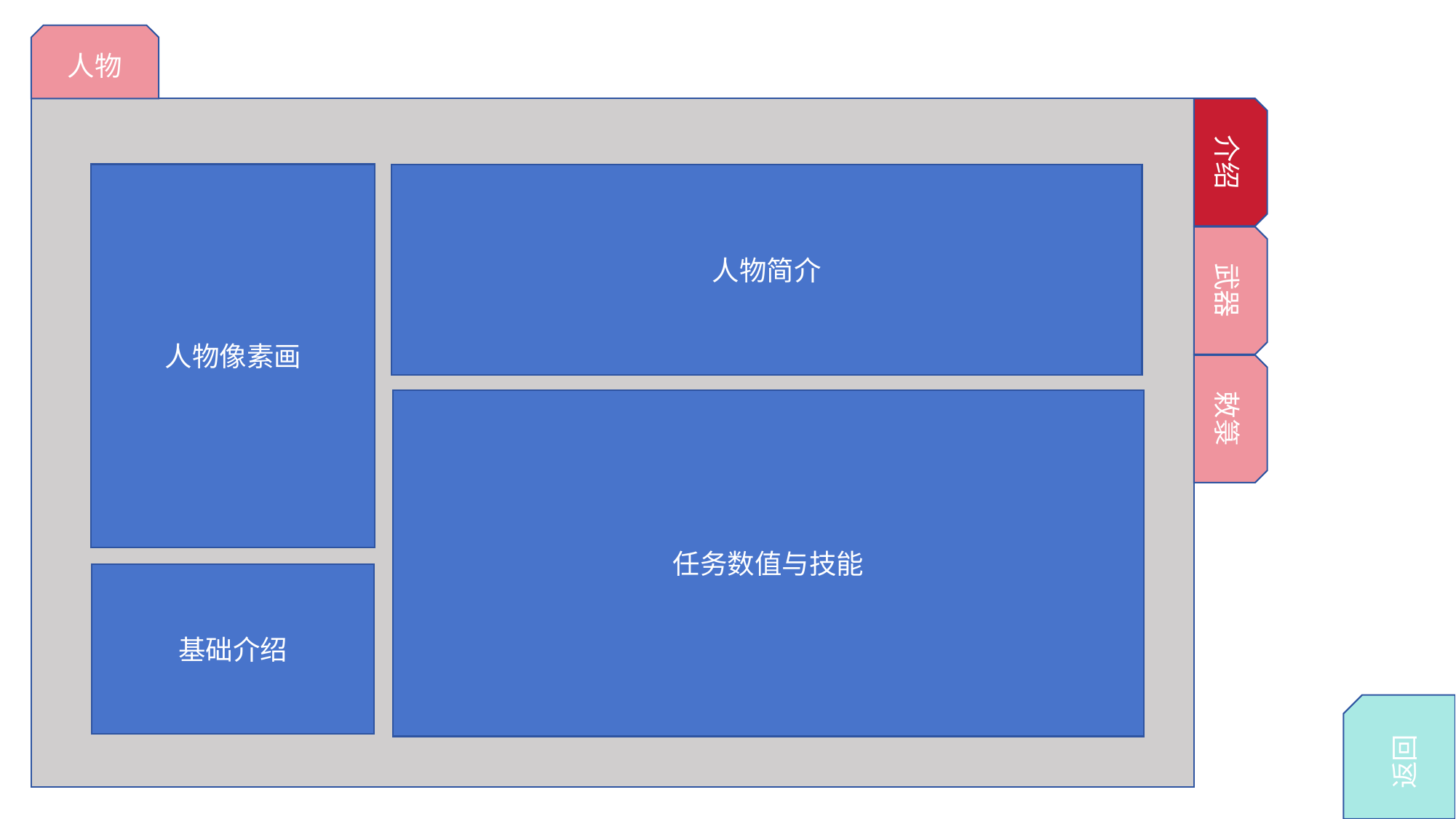

人物

介绍
人物像素画
人物简介
武器
敕箓
任务数值与技能
基础介绍
返回